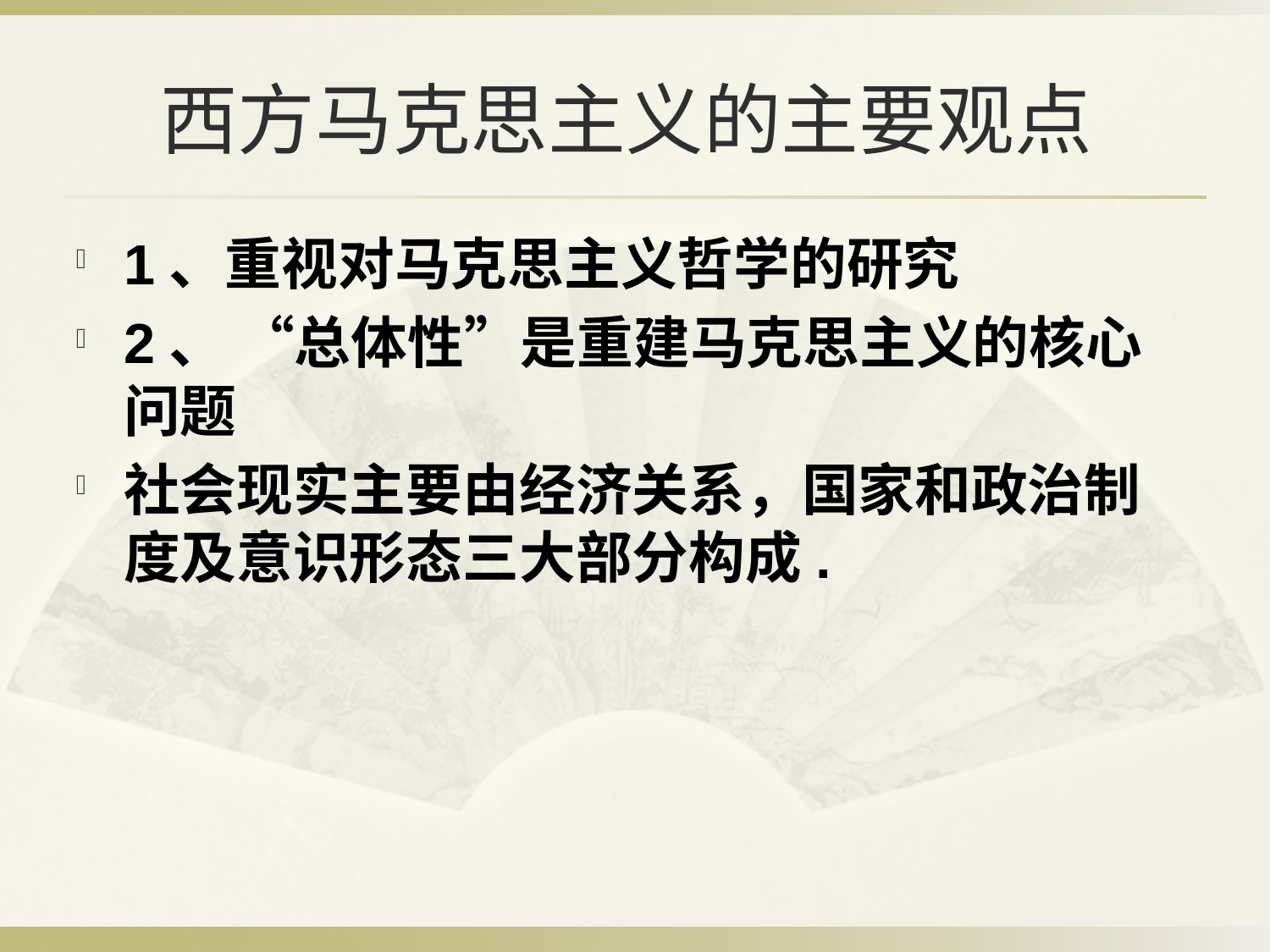

# 西方马克思主义的主要观点
1、重视对马克思主义哲学的研究
2、 “总体性”是重建马克思主义的核心问题
社会现实主要由经济关系，国家和政治制度及意识形态三大部分构成.